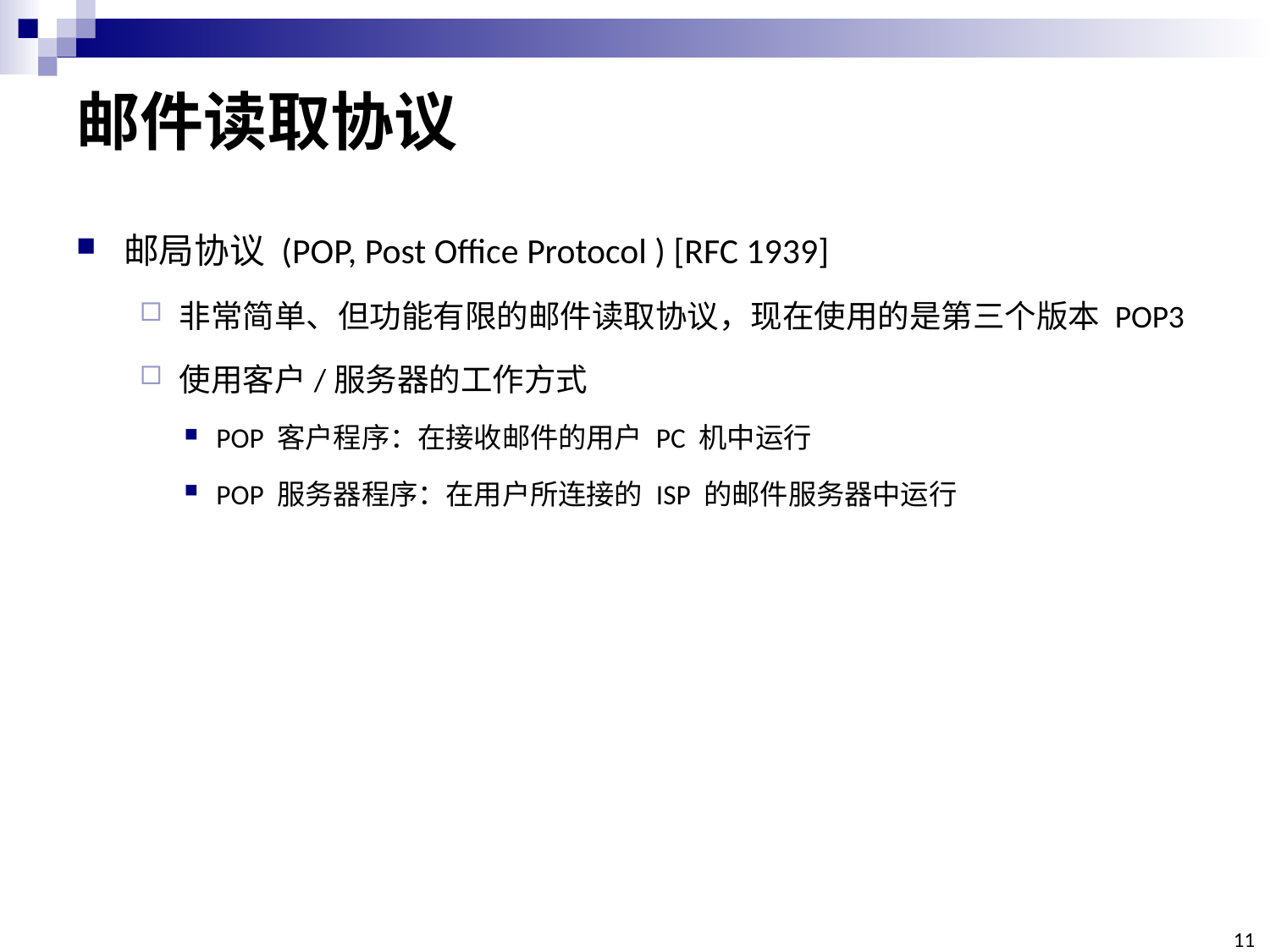

# 邮件读取协议
邮局协议 (POP, Post Office Protocol ) [RFC 1939]
非常简单、但功能有限的邮件读取协议，现在使用的是第三个版本 POP3
使用客户/服务器的工作方式
POP 客户程序：在接收邮件的用户 PC 机中运行
POP 服务器程序：在用户所连接的 ISP 的邮件服务器中运行
11